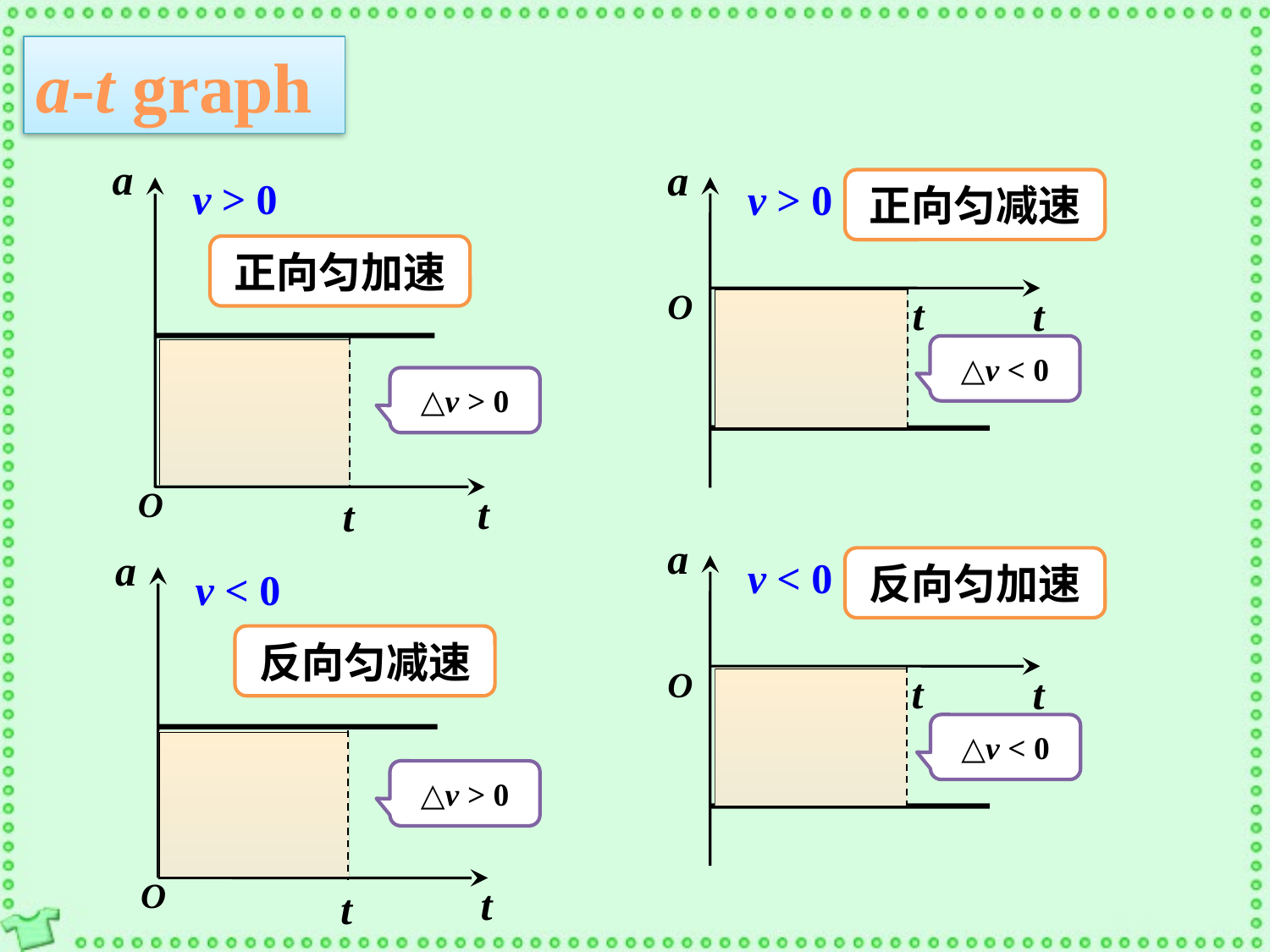

a-t graph
a

O
t

v > 0
a

O
t

v > 0
正向匀减速
正向匀加速
t

△v < 0
t

△v > 0
a

O
t

v < 0
a

O
t

v < 0
反向匀加速
反向匀减速
t

△v < 0
t

△v > 0